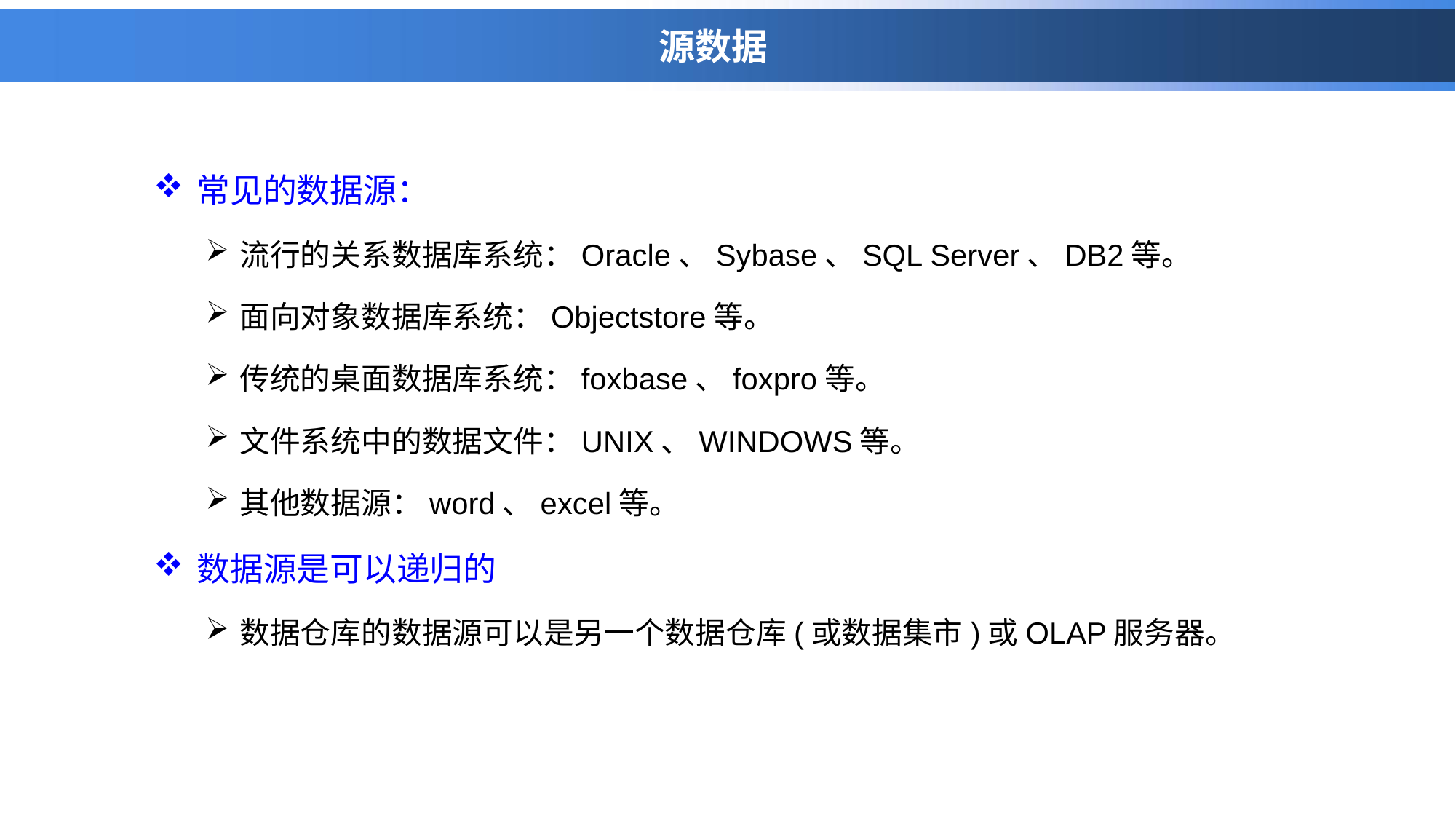

# 源数据
常见的数据源：
流行的关系数据库系统：Oracle、Sybase、SQL Server、DB2等。
面向对象数据库系统：Objectstore等。
传统的桌面数据库系统：foxbase、foxpro等。
文件系统中的数据文件：UNIX、WINDOWS等。
其他数据源：word、excel等。
数据源是可以递归的
数据仓库的数据源可以是另一个数据仓库(或数据集市)或OLAP服务器。